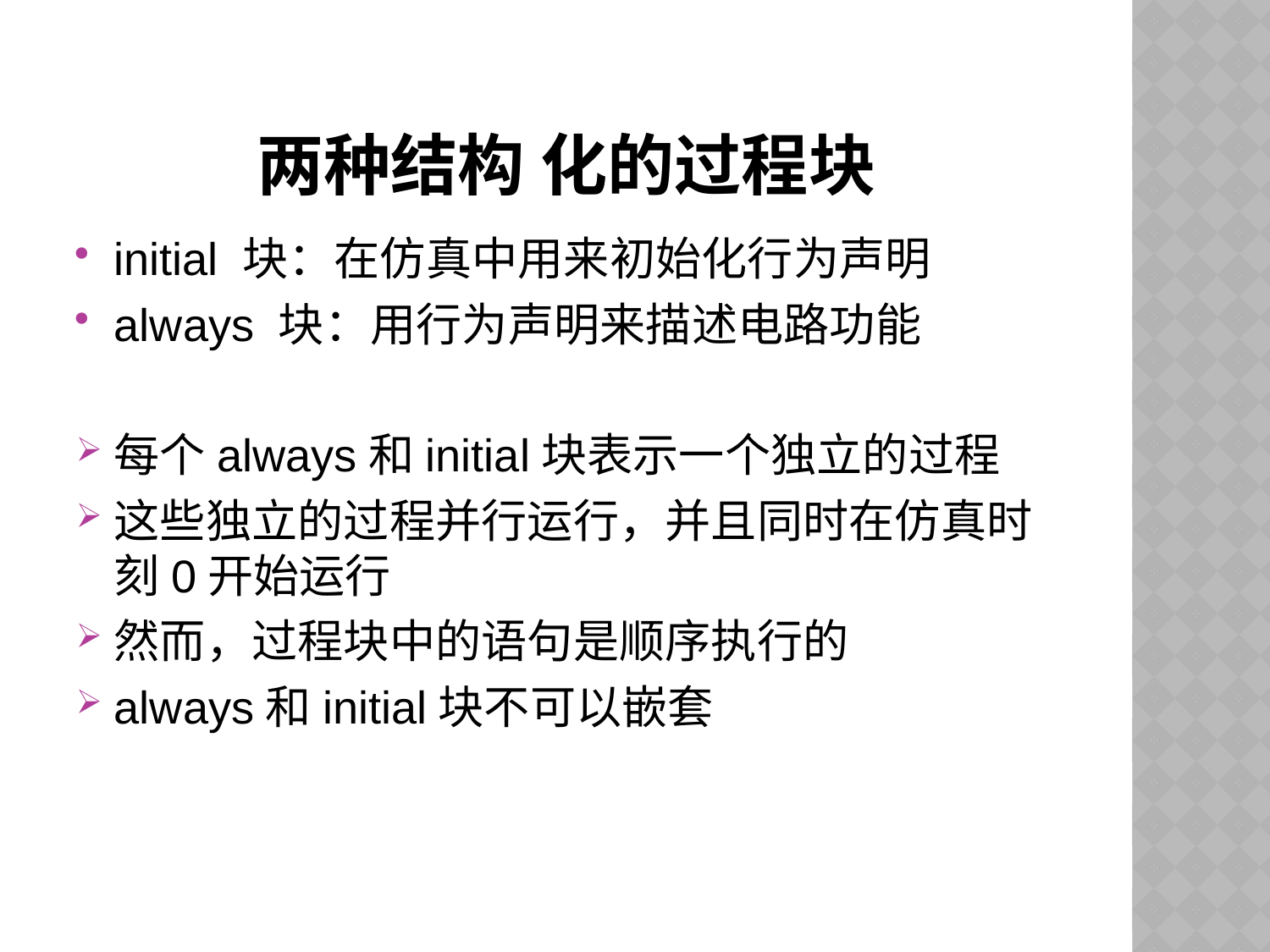

# 两种结构 化的过程块
initial 块：在仿真中用来初始化行为声明
always 块：用行为声明来描述电路功能

每个always和initial块表示一个独立的过程
这些独立的过程并行运行，并且同时在仿真时刻0开始运行
然而，过程块中的语句是顺序执行的
always和initial块不可以嵌套